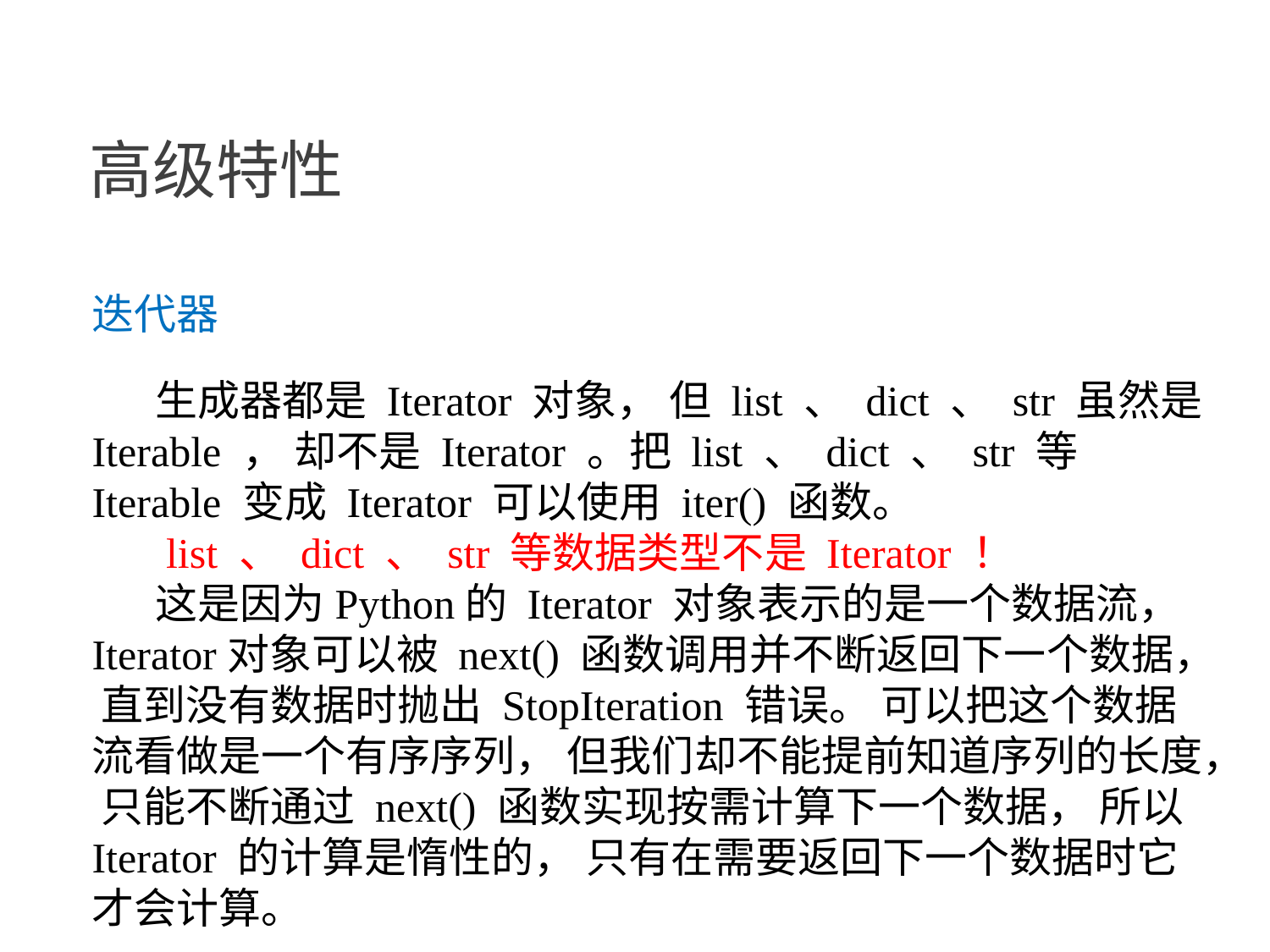

高级特性
迭代器
生成器都是 Iterator 对象， 但 list 、 dict 、 str 虽然是 Iterable ， 却不是 Iterator 。把 list 、 dict 、 str 等 Iterable 变成 Iterator 可以使用 iter() 函数。
 list 、 dict 、 str 等数据类型不是 Iterator ！
这是因为Python的 Iterator 对象表示的是一个数据流， Iterator对象可以被 next() 函数调用并不断返回下一个数据， 直到没有数据时抛出 StopIteration 错误。 可以把这个数据流看做是一个有序序列， 但我们却不能提前知道序列的长度， 只能不断通过 next() 函数实现按需计算下一个数据， 所以 Iterator 的计算是惰性的， 只有在需要返回下一个数据时它才会计算。